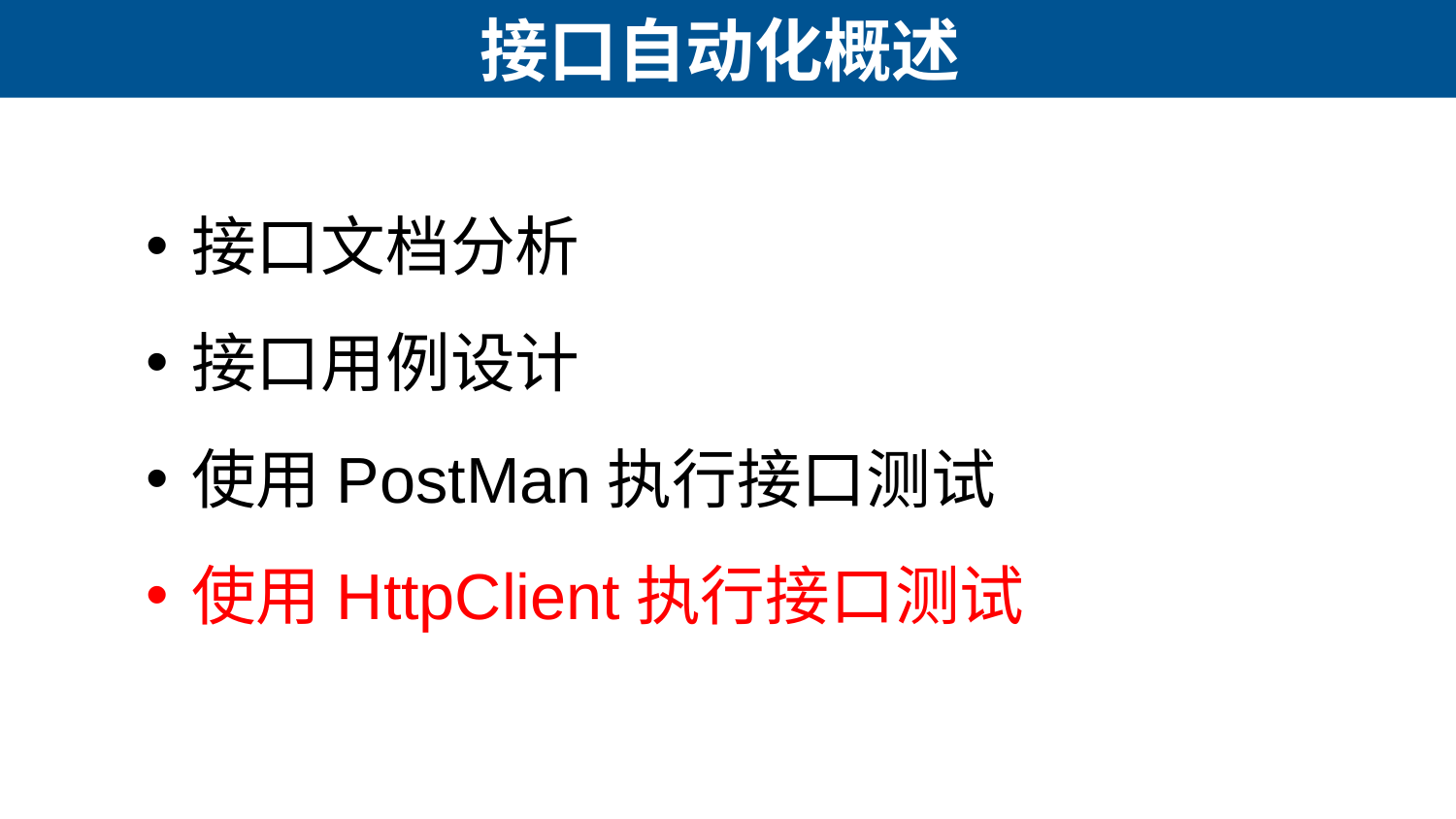

# 接口自动化概述
接口文档分析
接口用例设计
使用PostMan执行接口测试
使用HttpClient执行接口测试